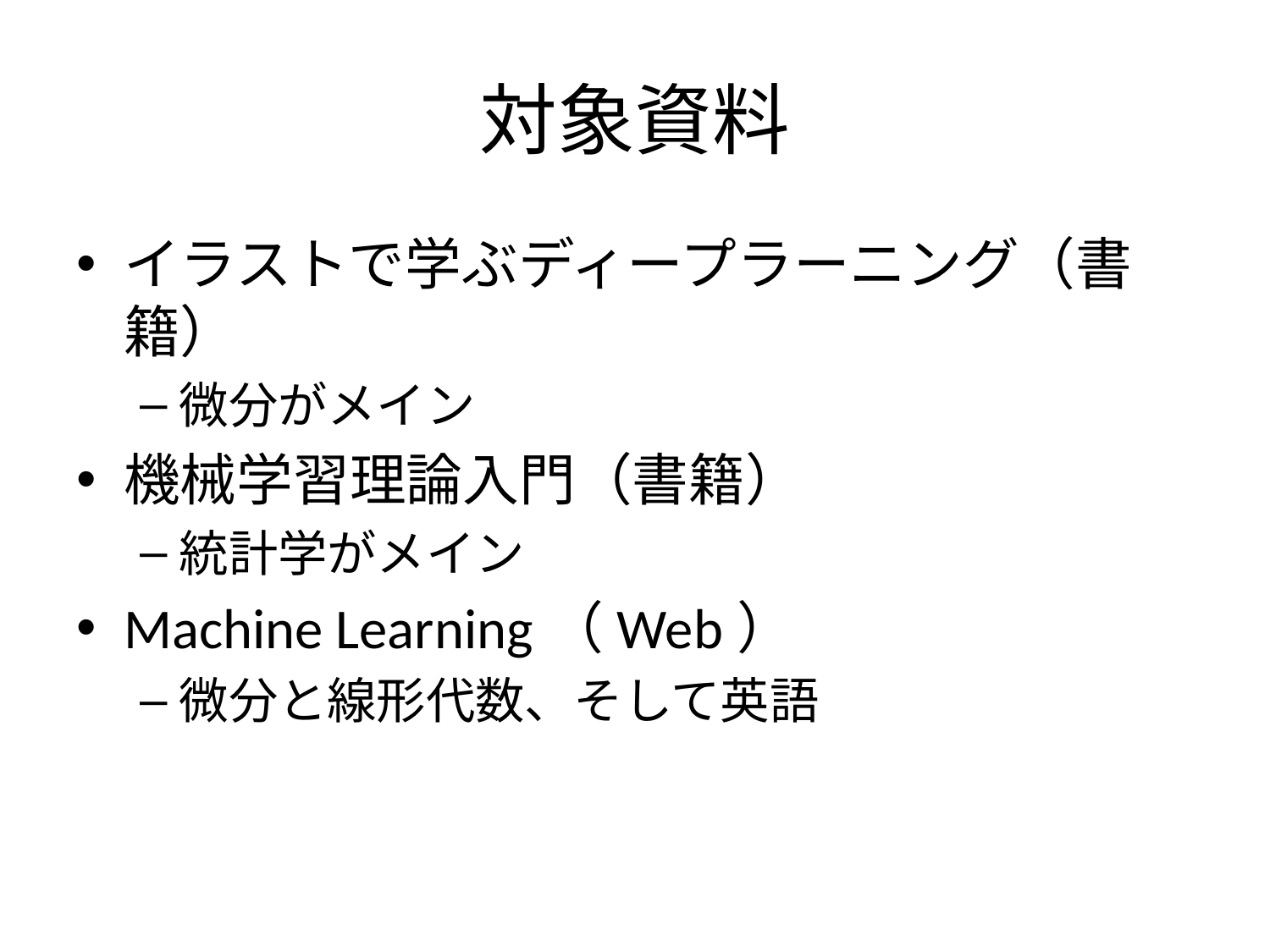

# 対象資料
イラストで学ぶディープラーニング（書籍）
微分がメイン
機械学習理論入門（書籍）
統計学がメイン
Machine Learning（Web）
微分と線形代数、そして英語